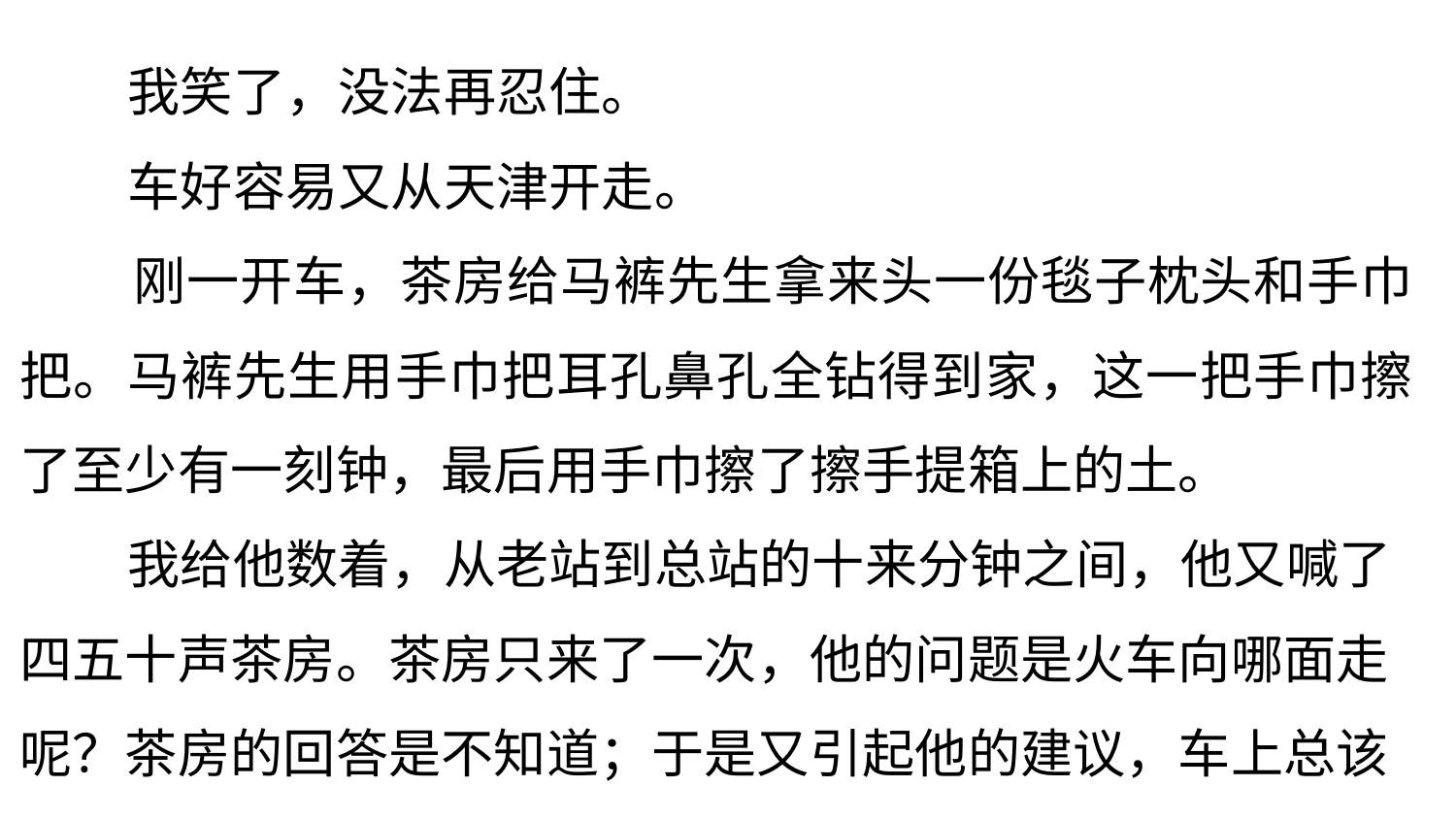

我笑了，没法再忍住。
        车好容易又从天津开走。
        刚一开车，茶房给马裤先生拿来头一份毯子枕头和手巾把。马裤先生用手巾把耳孔鼻孔全钻得到家，这一把手巾擦了至少有一刻钟，最后用手巾擦了擦手提箱上的土。
        我给他数着，从老站到总站的十来分钟之间，他又喊了四五十声茶房。茶房只来了一次，他的问题是火车向哪面走呢？茶房的回答是不知道；于是又引起他的建议，车上总该